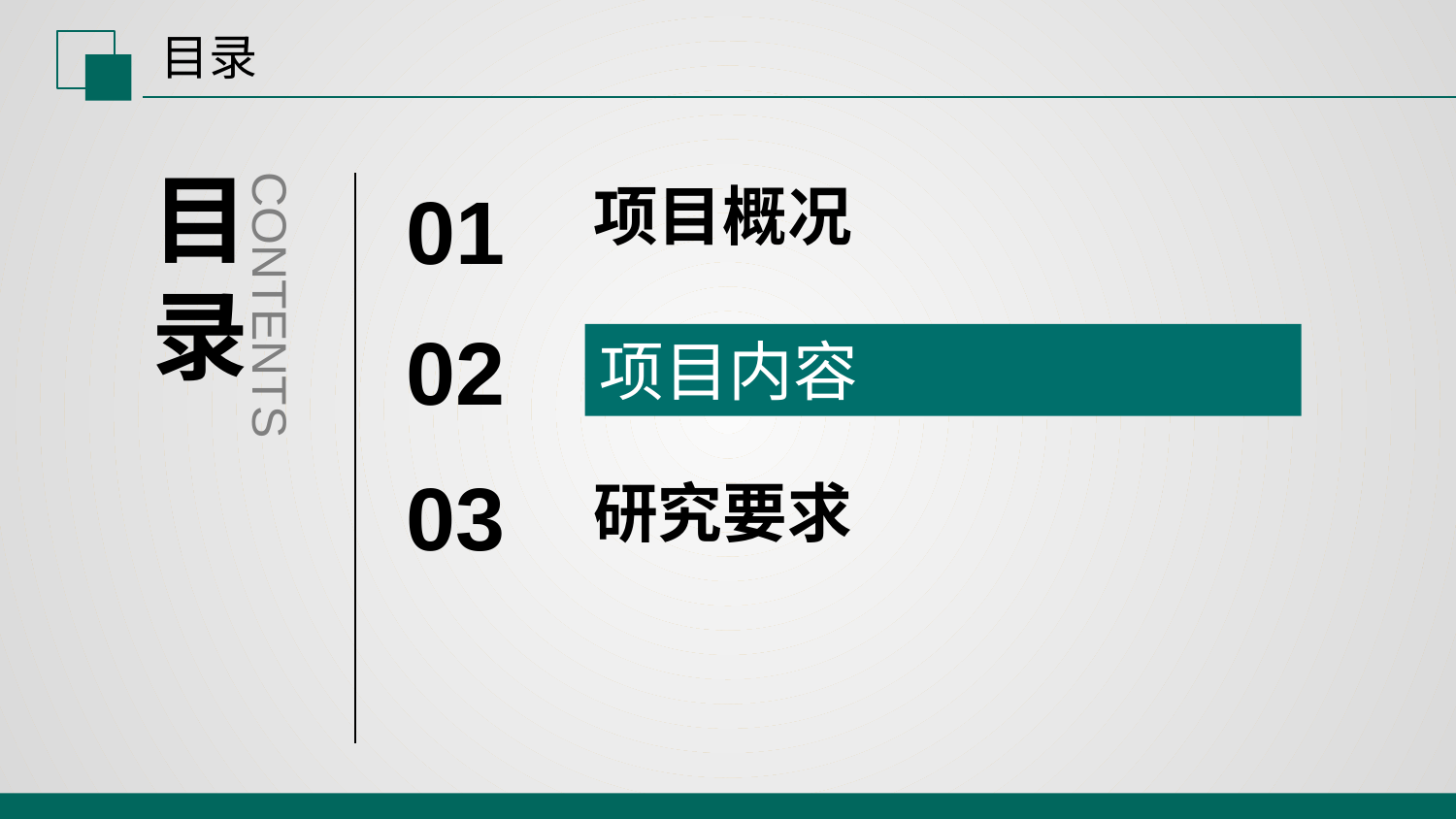

目录
目
录
01
项目概况
CONTENTS
02
项目内容
03
研究要求